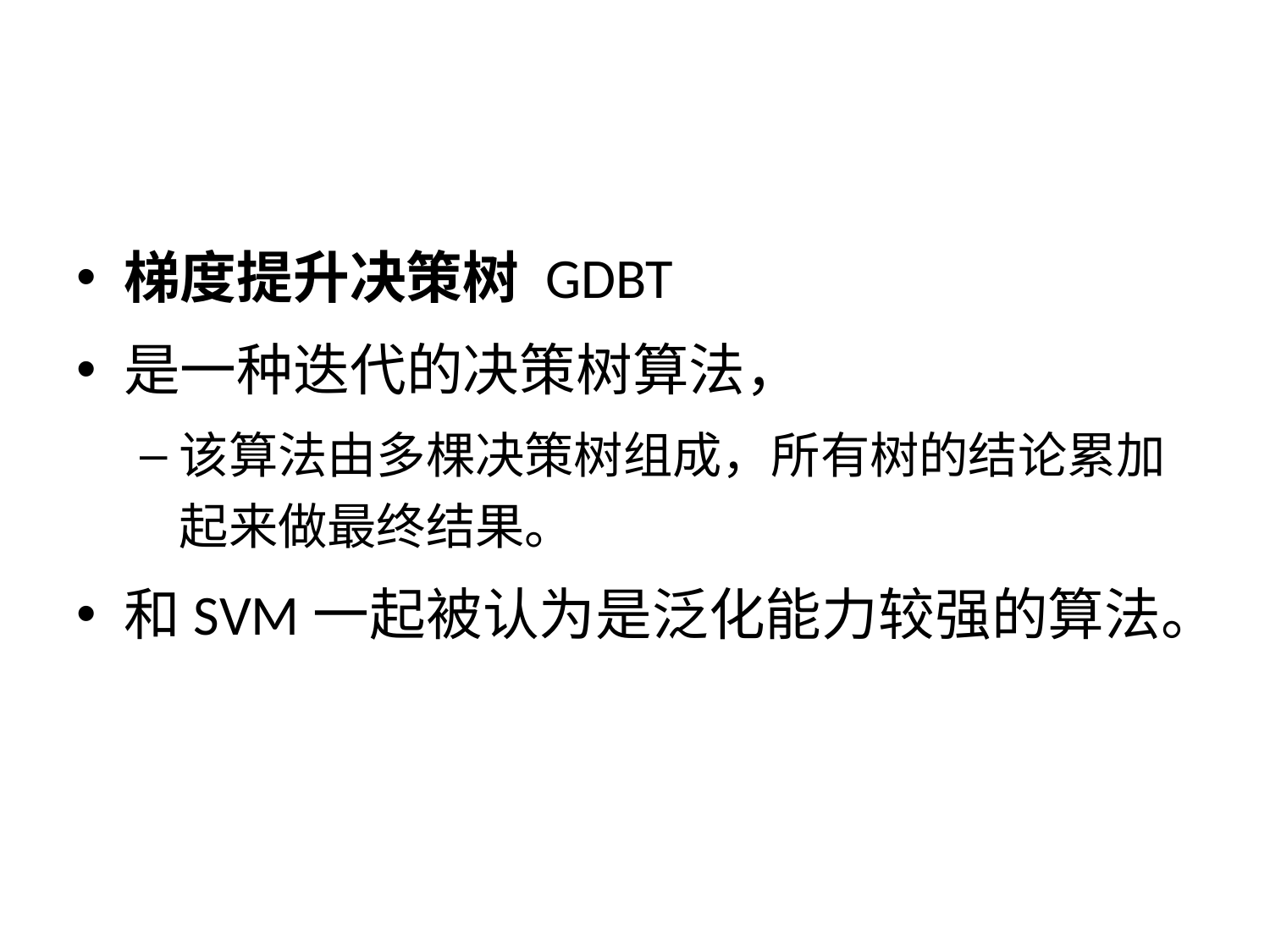

#
梯度提升决策树 GDBT
是一种迭代的决策树算法，
该算法由多棵决策树组成，所有树的结论累加起来做最终结果。
和SVM一起被认为是泛化能力较强的算法。